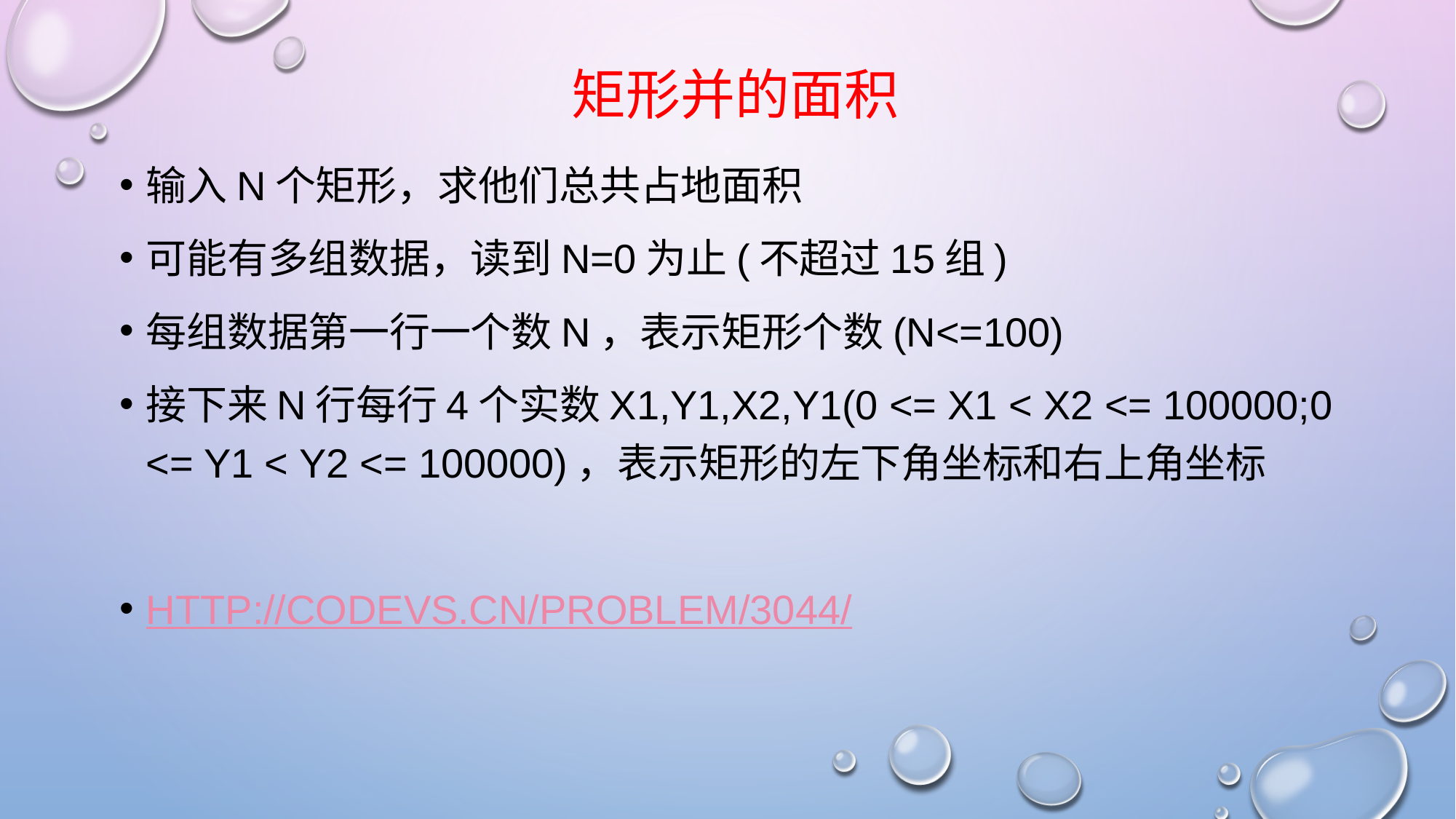

# 矩形并的面积
输入n个矩形，求他们总共占地面积
可能有多组数据，读到n=0为止(不超过15组)
每组数据第一行一个数n，表示矩形个数(n<=100)
接下来n行每行4个实数x1,y1,x2,y1(0 <= x1 < x2 <= 100000;0 <= y1 < y2 <= 100000)，表示矩形的左下角坐标和右上角坐标

http://codevs.cn/problem/3044/